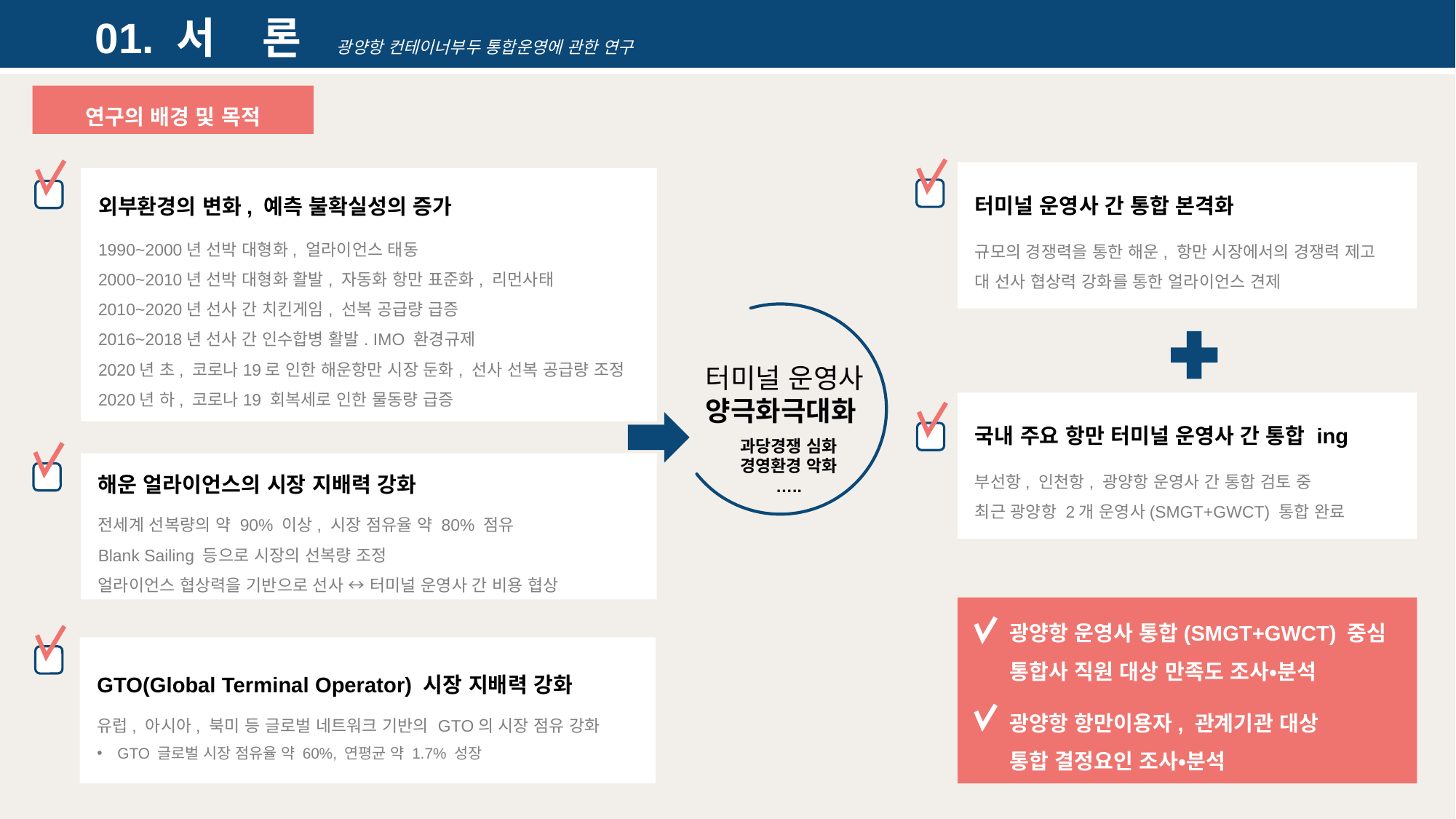

01. 서    론   광양항 컨테이너부두 통합운영에 관한 연구
연구의 배경 및 목적

터미널 운영사 간 통합 본격화

규모의 경쟁력을 통한 해운, 항만 시장에서의 경쟁력 제고
대 선사 협상력 강화를 통한 얼라이언스 견제
외부환경의 변화, 예측 불확실성의 증가

1990~2000년 선박 대형화, 얼라이언스 태동
2000~2010년 선박 대형화 활발, 자동화 항만 표준화, 리먼사태
2010~2020년 선사 간 치킨게임, 선복 공급량 급증
2016~2018년 선사 간 인수합병 활발. IMO 환경규제
2020년 초, 코로나19로 인한 해운항만 시장 둔화, 선사 선복 공급량 조정
2020년 하, 코로나19 회복세로 인한 물동량 급증

터미널 운영사
양극화극대화

과당경쟁 심화
경영환경 악화
…..
국내 주요 항만 터미널 운영사 간 통합 ing

부선항, 인천항, 광양항 운영사 간 통합 검토 중
최근 광양항 2개 운영사(SMGT+GWCT) 통합 완료

해운 얼라이언스의 시장 지배력 강화

전세계 선복량의 약 90% 이상, 시장 점유율 약 80% 점유
Blank Sailing 등으로 시장의 선복량 조정
얼라이언스 협상력을 기반으로 선사 ↔ 터미널 운영사 간 비용 협상

      광양항 운영사 통합(SMGT+GWCT) 중심
      통합사 직원 대상 만족도 조사•분석

      광양항 항만이용자, 관계기관 대상
      통합 결정요인 조사•분석

GTO(Global Terminal Operator) 시장 지배력 강화

유럽, 아시아, 북미 등 글로벌 네트워크 기반의 GTO의 시장 점유 강화
GTO 글로벌 시장 점유율 약 60%, 연평균 약 1.7% 성장